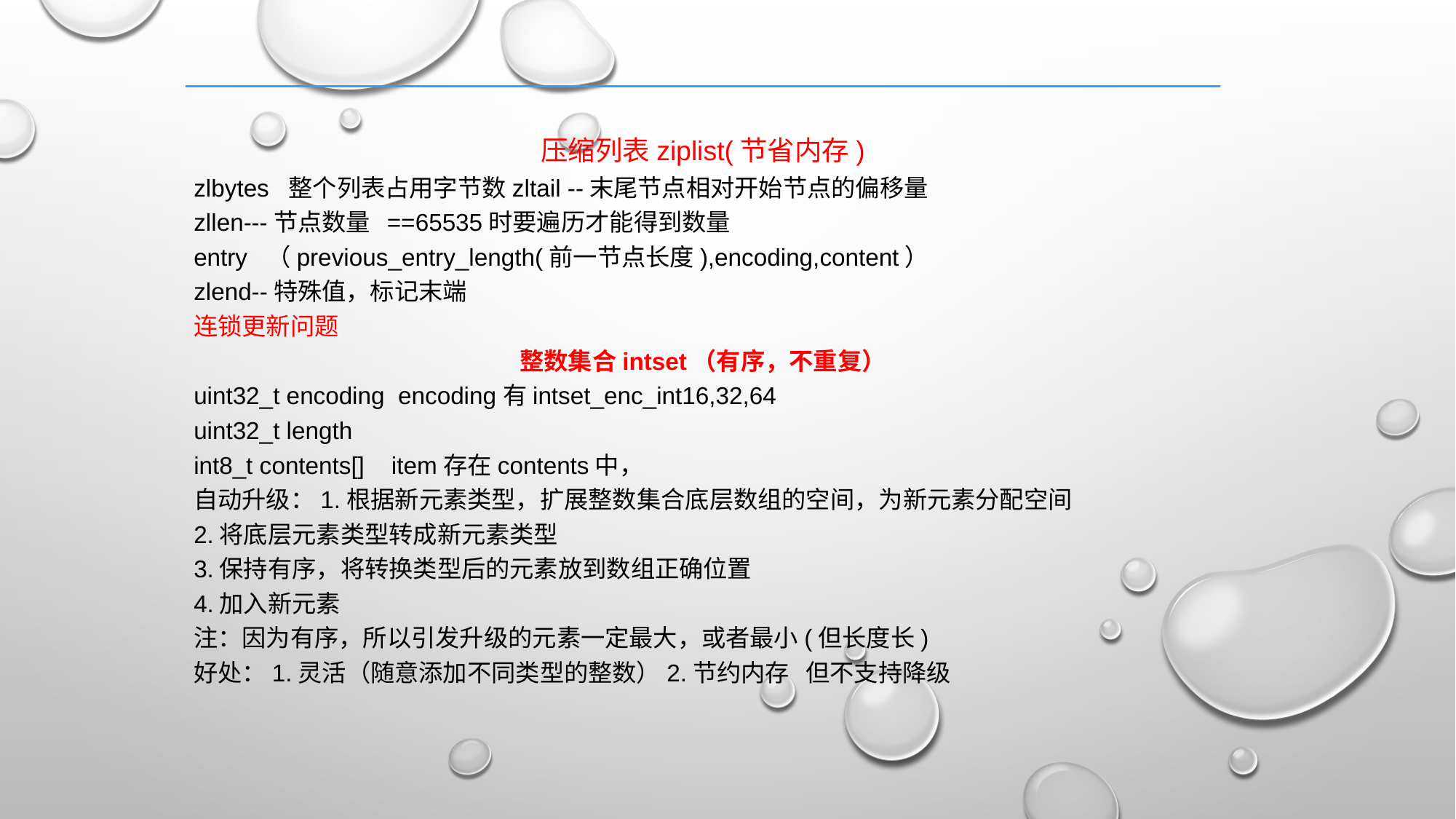

压缩列表ziplist(节省内存)
zlbytes  整个列表占用字节数zltail --末尾节点相对开始节点的偏移量
zllen---节点数量  ==65535时要遍历才能得到数量
entry  （previous_entry_length(前一节点长度),encoding,content）
zlend--特殊值，标记末端
连锁更新问题
整数集合intset（有序，不重复）
uint32_t encoding  encoding有intset_enc_int16,32,64
uint32_t length
int8_t contents[]    item存在contents中，
自动升级：1.根据新元素类型，扩展整数集合底层数组的空间，为新元素分配空间
2.将底层元素类型转成新元素类型
3.保持有序，将转换类型后的元素放到数组正确位置
4.加入新元素
注：因为有序，所以引发升级的元素一定最大，或者最小(但长度长)
好处：1.灵活（随意添加不同类型的整数）2.节约内存   但不支持降级